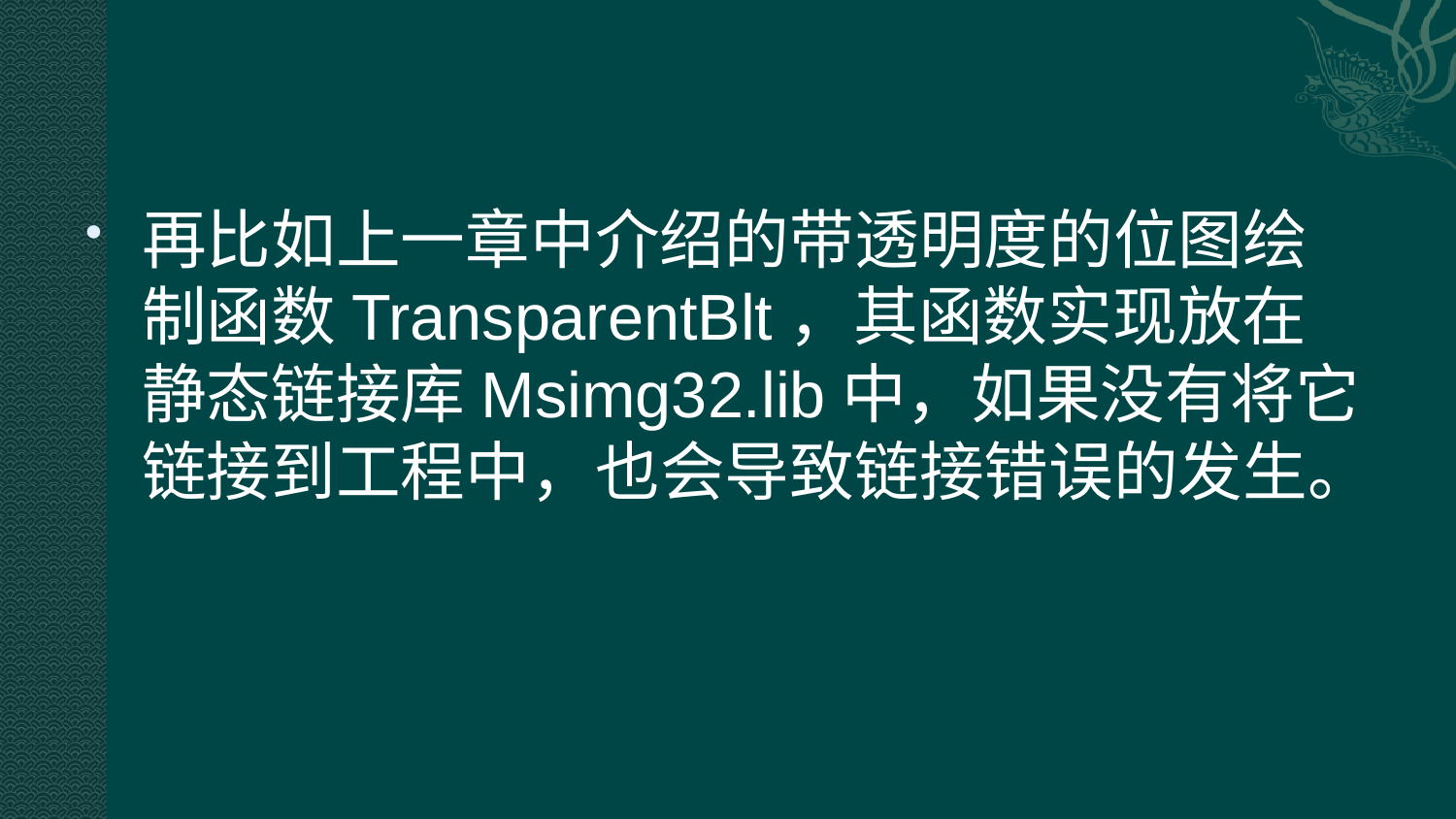

#
再比如上一章中介绍的带透明度的位图绘制函数TransparentBlt，其函数实现放在静态链接库Msimg32.lib中，如果没有将它链接到工程中，也会导致链接错误的发生。